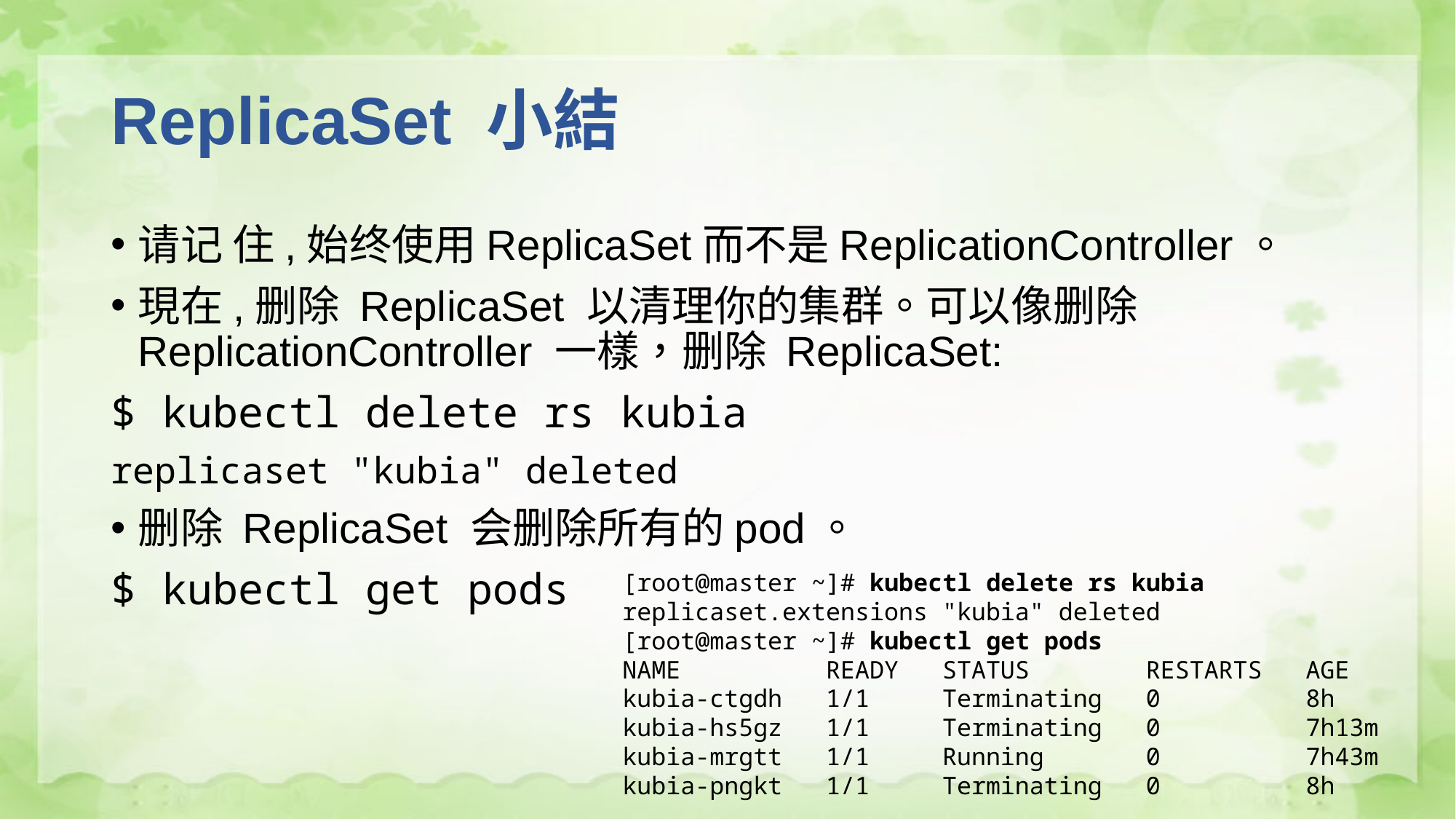

# ReplicaSet 小結
请记 住,始终使用ReplicaSet而不是ReplicationController。
現在,删除 ReplicaSet 以清理你的集群。可以像删除 ReplicationController 一樣，删除 ReplicaSet:
$ kubectl delete rs kubia
replicaset "kubia" deleted
删除 ReplicaSet 会删除所有的pod。
$ kubectl get pods
[root@master ~]# kubectl delete rs kubia
replicaset.extensions "kubia" deleted
[root@master ~]# kubectl get pods
NAME          READY   STATUS        RESTARTS   AGE
kubia-ctgdh   1/1     Terminating   0          8h
kubia-hs5gz   1/1     Terminating   0          7h13m
kubia-mrgtt   1/1     Running       0          7h43m
kubia-pngkt   1/1     Terminating   0          8h